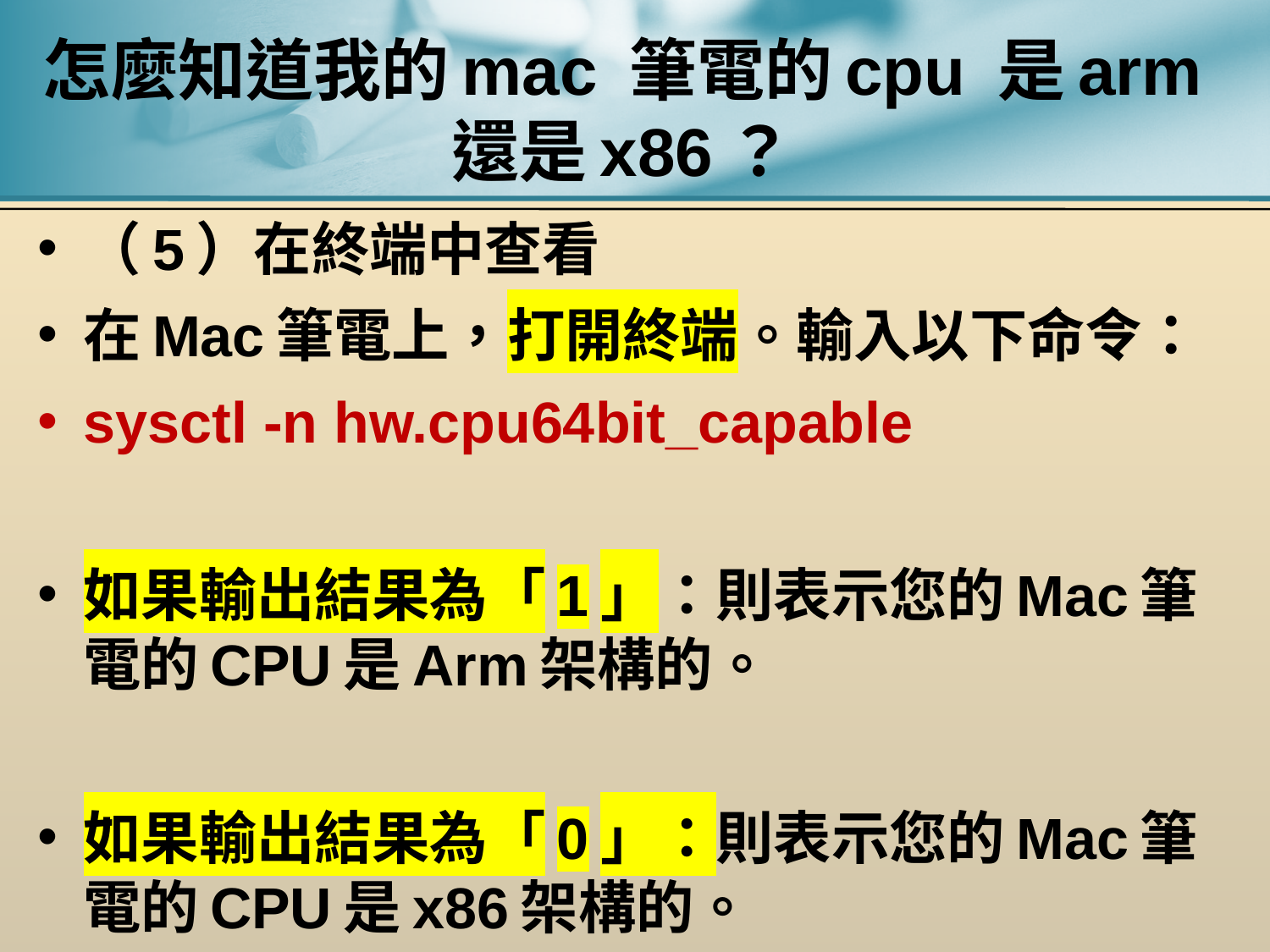

# 怎麼知道我的mac 筆電的cpu 是arm 還是x86？
（5）在終端中查看
在Mac筆電上，打開終端。輸入以下命令：
sysctl -n hw.cpu64bit_capable

如果輸出結果為「1」：則表示您的Mac筆電的CPU是Arm架構的。

如果輸出結果為「0」：則表示您的Mac筆電的CPU是x86架構的。